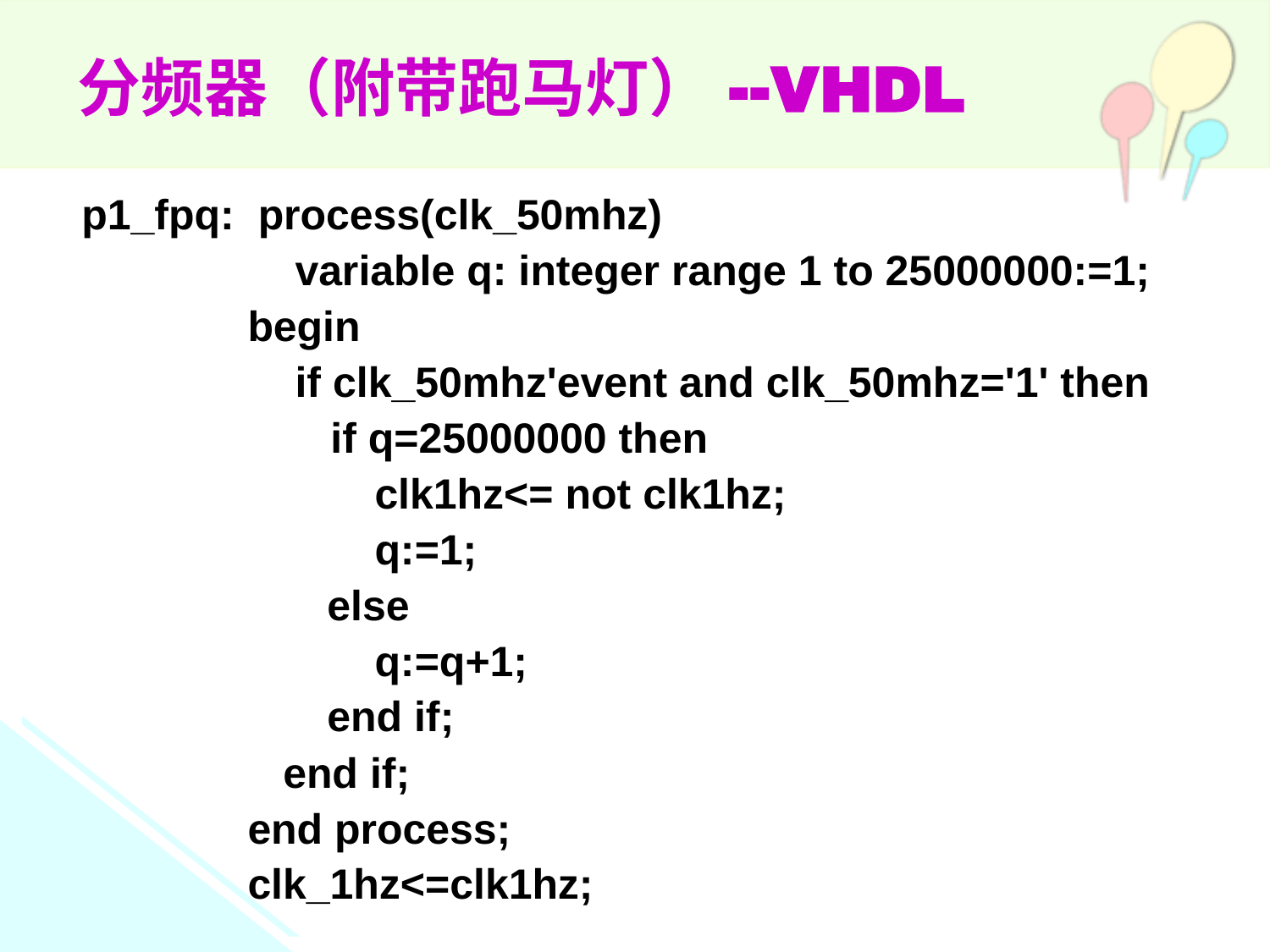

分频器（附带跑马灯）--VHDL
     p1_fpq:  process(clk_50mhz)
                       variable q: integer range 1 to 25000000:=1;
                   begin
                       if clk_50mhz'event and clk_50mhz='1' then
                          if q=25000000 then
	                   clk1hz<= not clk1hz;
	                   q:=1;
	               else
	                   q:=q+1;
	               end if;
                      end if;
                   end process;
                   clk_1hz<=clk1hz;